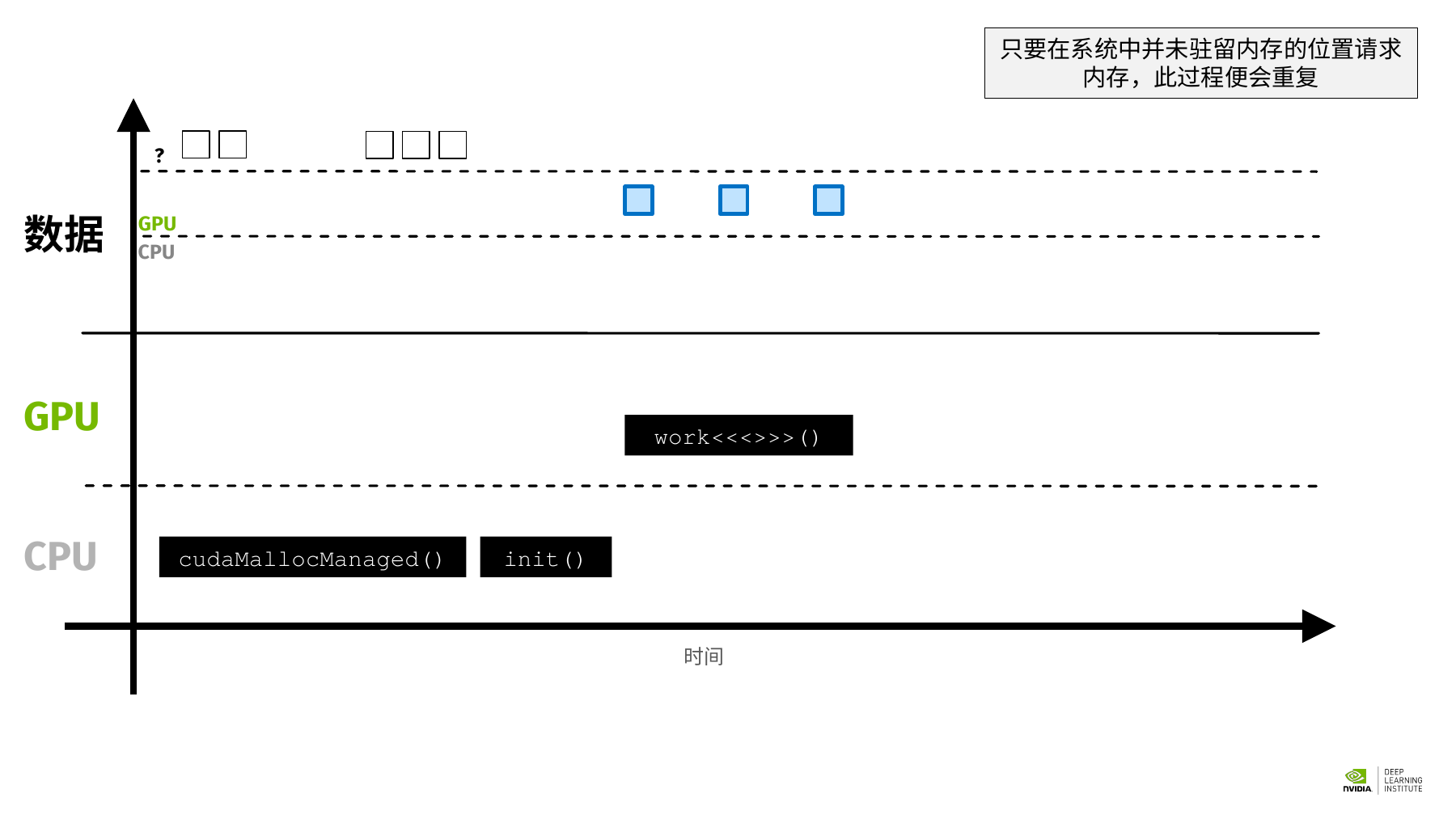

只要在系统中并未驻留内存的位置请求内存，此过程便会重复

?

时间
GPU
数据
CPU
GPU
work<<<>>>()
CPU
cudaMallocManaged()
init()
时间